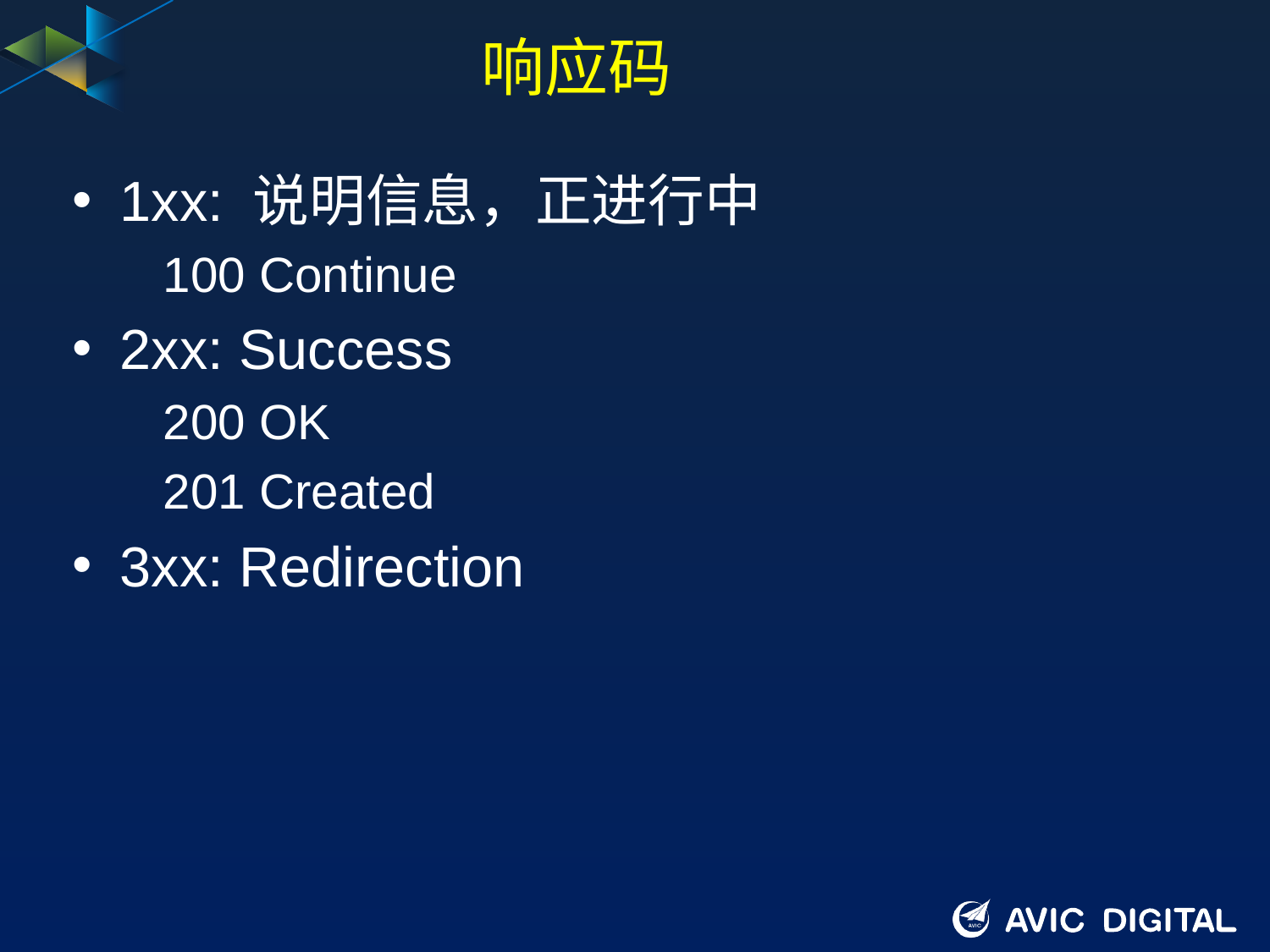

# 响应码
1xx: 说明信息，正进行中
  100 Continue
2xx: Success
  200 OK
  201 Created
3xx: Redirection